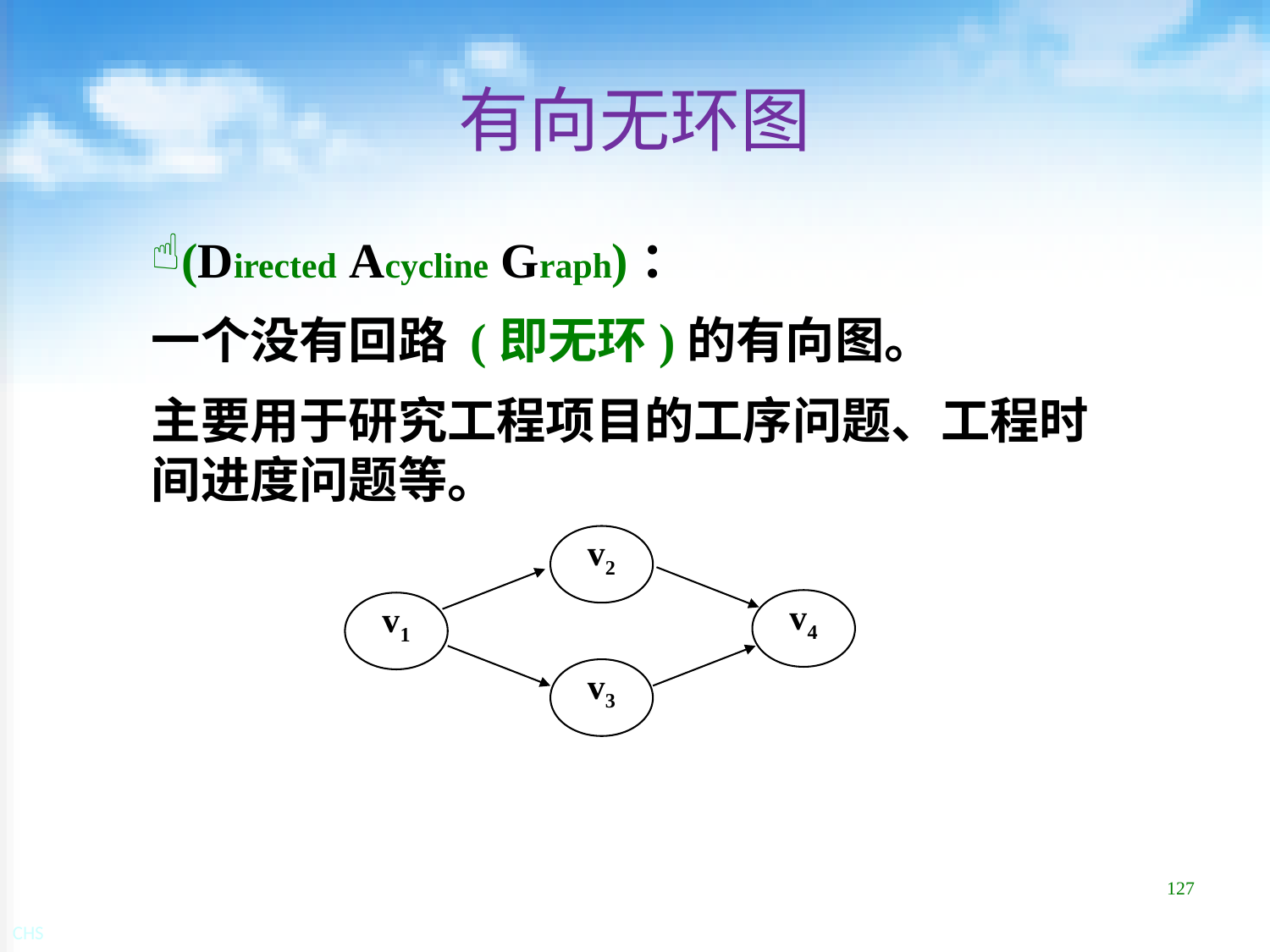

# 有向无环图
(Directed Acycline Graph)：
一个没有回路 (即无环)的有向图。
主要用于研究工程项目的工序问题、工程时间进度问题等。

v2

v4
v1

v3
127